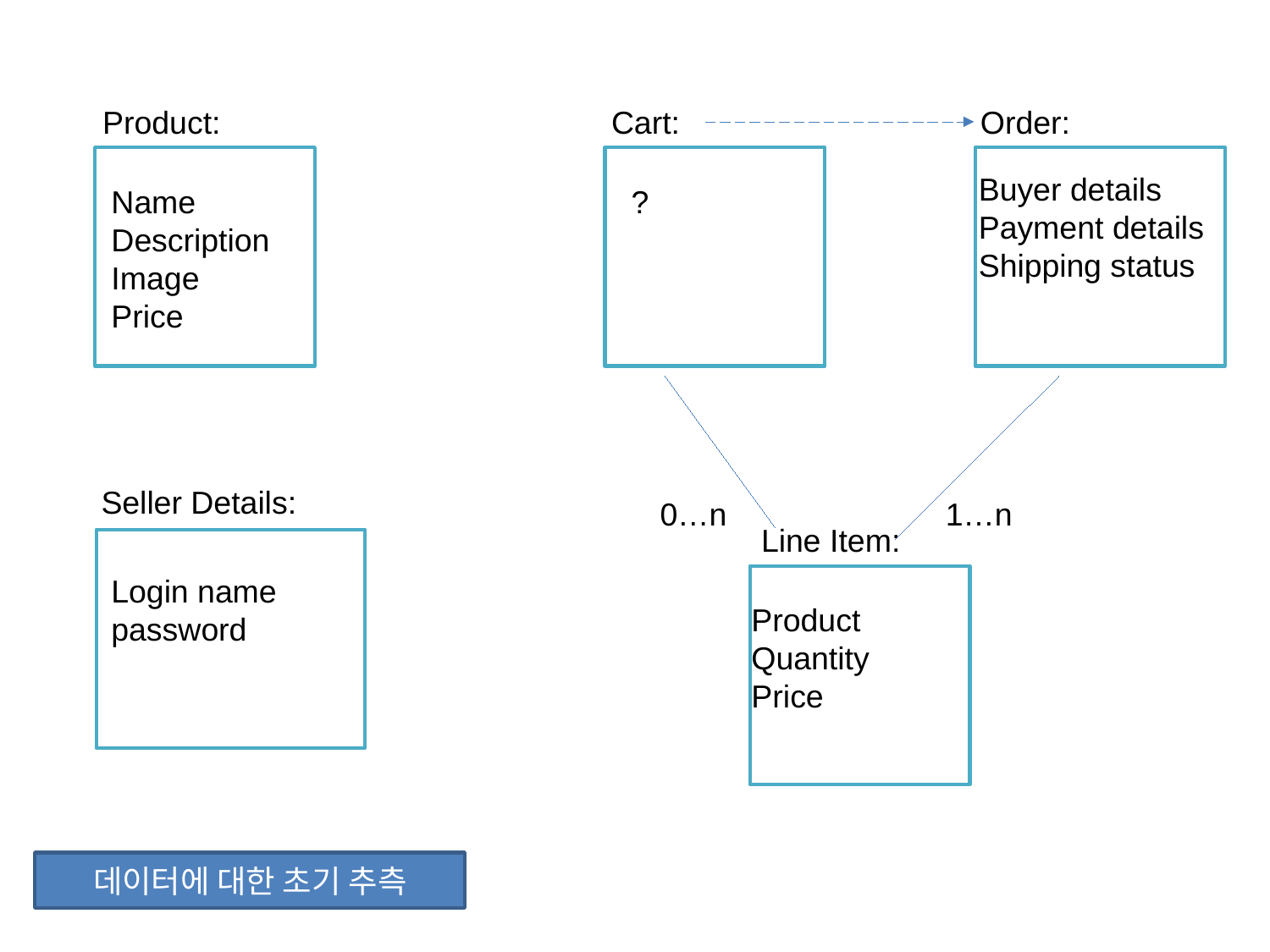

Product:
Cart:
Order:

Buyer details
Payment details
Shipping status
?
Name
Description
Image
Price

Seller Details:
0…n
1…n
Line Item:

Login name
password

Product
Quantity
Price

데이터에 대한 초기 추측